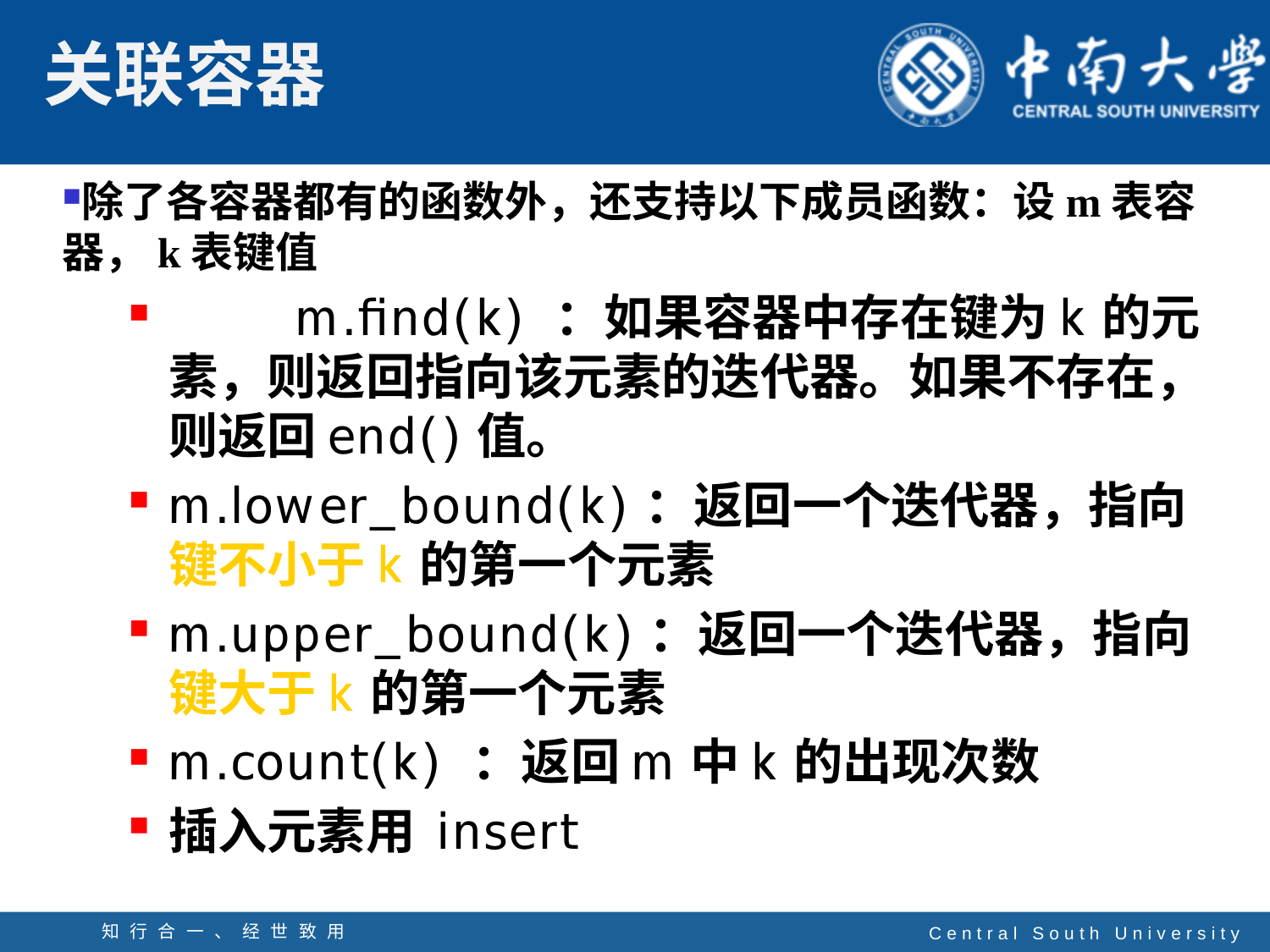

除了各容器都有的函数外，还支持以下成员函数：设m表容器，k表键值
	m.find(k) ：如果容器中存在键为k的元素，则返回指向该元素的迭代器。如果不存在，则返回end()值。
m.lower_bound(k)：返回一个迭代器，指向键不小于k的第一个元素
m.upper_bound(k)：返回一个迭代器，指向键大于k的第一个元素
m.count(k) ：返回m中k的出现次数
插入元素用 insert

知行合一、经世致用
自强不息 厚德载物
Central South University
28